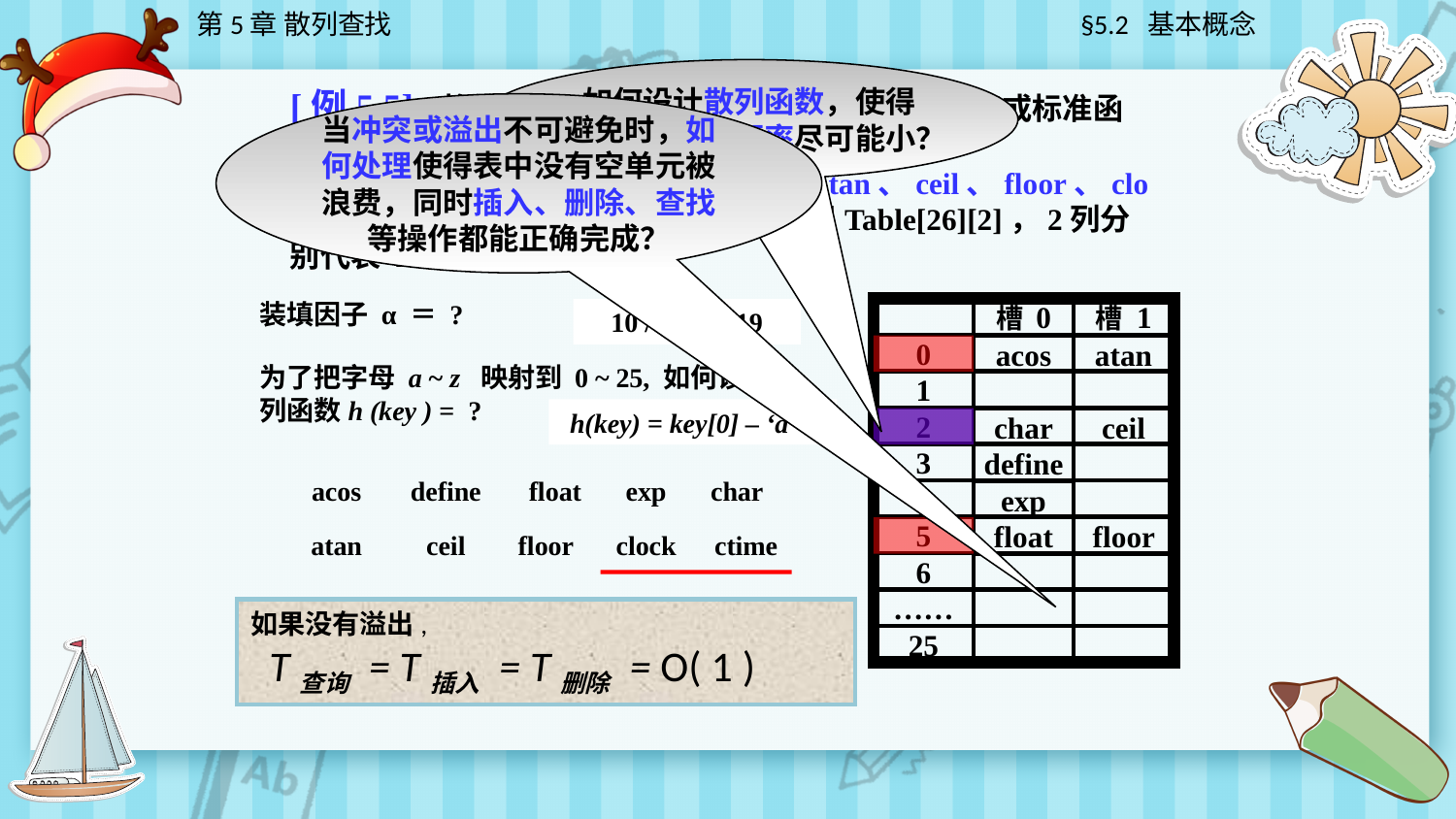

第5章 散列查找
§5.2  基本概念

如何设计散列函数，使得发生冲突的概率尽可能小？
[例5.5]  将给定的10个C语言中的关键词(保留字或标准函数名)顺次存入一张散列表。这10个关键词为：acos、define、float、exp、char、atan、ceil、floor、clock、ctime。散列表设计为一个二维数组Table[26][2]，2列分别代表 2个槽。
当冲突或溢出不可避免时，如何处理使得表中没有空单元被浪费，同时插入、删除、查找等操作都能正确完成？
装填因子 α ＝ ?

槽 0
槽 1
0

1

2

3

4

5

6

……

25

10 / 52 = 0.19

acos
atan
为了把字母 a ~ z  映射到 0 ~ 25, 如何设计散列函数h (key ) =  ?
 h(key) = key[0] – ‘a’

char
ceil
define
acos
define
float
exp
char
exp

float
floor
atan
ceil
floor
clock
ctime

如果没有溢出,
   T查询 = T插入 = T删除 = O( 1 )